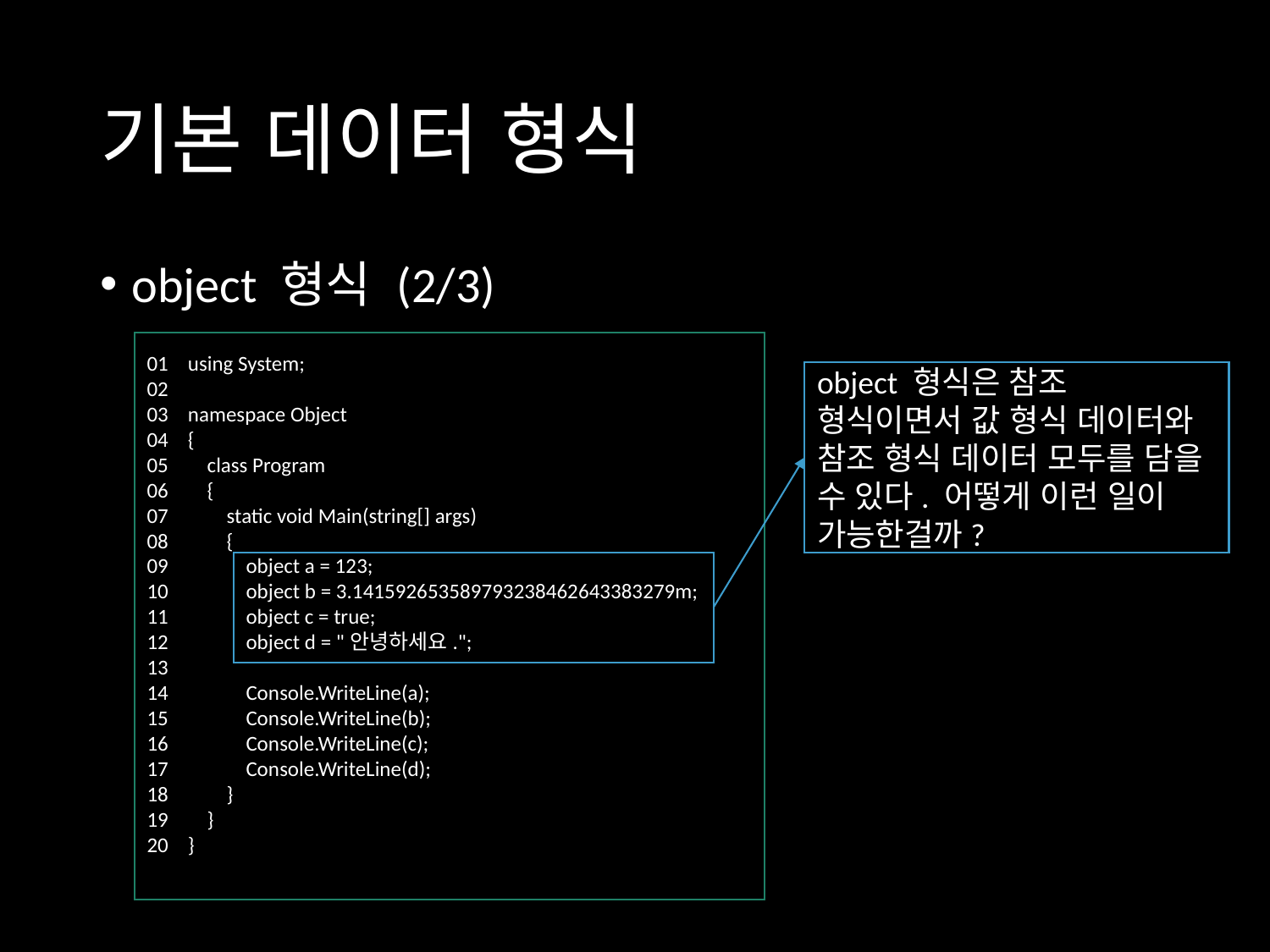

# 기본 데이터 형식
object 형식 (2/3)

01    using System;
02
03    namespace Object
04    {
05        class Program
06        {
07            static void Main(string[] args)
08            {
09                object a = 123;
10                object b = 3.141592653589793238462643383279m;
11                object c = true;
12                object d = "안녕하세요.";
13
14                Console.WriteLine(a);
15                Console.WriteLine(b);
16                Console.WriteLine(c);
17                Console.WriteLine(d);
18            }
19        }
20    }

object 형식은 참조 형식이면서 값 형식 데이터와 참조 형식 데이터 모두를 담을 수 있다. 어떻게 이런 일이 가능한걸까?